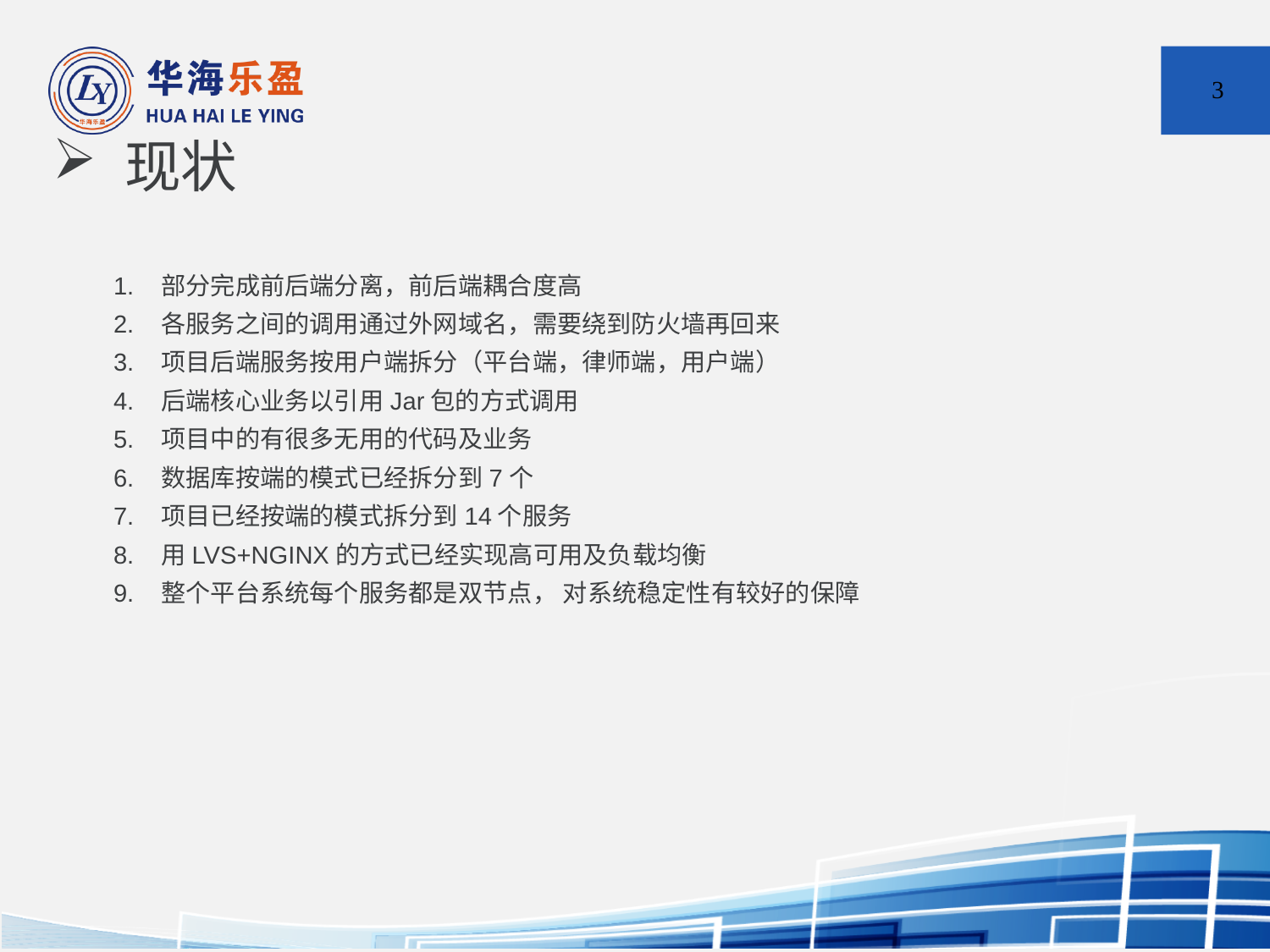

3
# 现状
部分完成前后端分离，前后端耦合度高
各服务之间的调用通过外网域名，需要绕到防火墙再回来
项目后端服务按用户端拆分（平台端，律师端，用户端）
后端核心业务以引用Jar包的方式调用
项目中的有很多无用的代码及业务
数据库按端的模式已经拆分到7个
项目已经按端的模式拆分到14个服务
用LVS+NGINX的方式已经实现高可用及负载均衡
整个平台系统每个服务都是双节点， 对系统稳定性有较好的保障